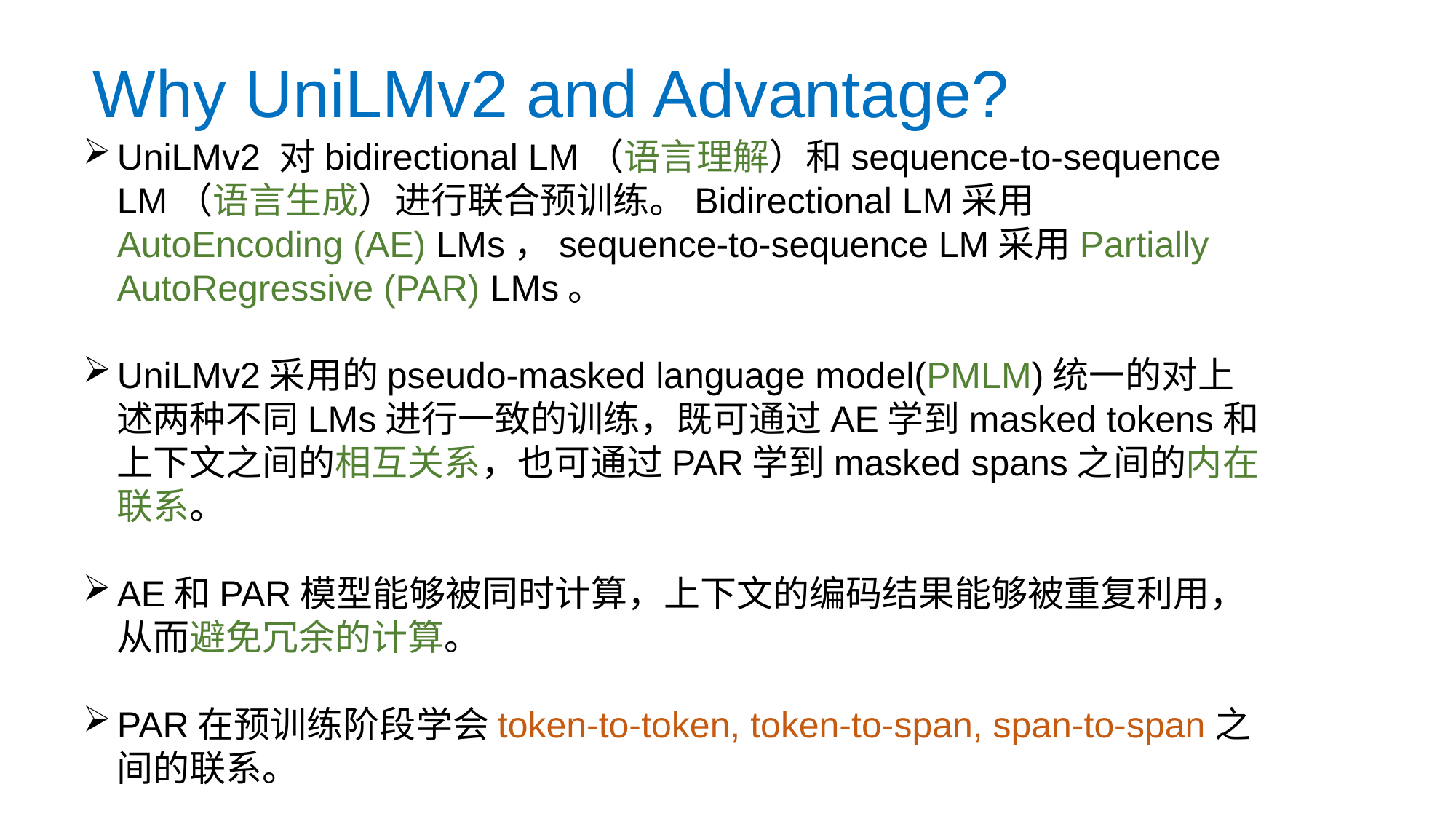

Why UniLMv2 and Advantage?
UniLMv2 对bidirectional LM（语言理解）和sequence-to-sequence LM（语言生成）进行联合预训练。Bidirectional LM采用AutoEncoding (AE) LMs，sequence-to-sequence LM采用Partially AutoRegressive (PAR) LMs。

UniLMv2采用的pseudo-masked language model(PMLM)统一的对上述两种不同LMs进行一致的训练，既可通过AE学到masked tokens和上下文之间的相互关系，也可通过PAR学到masked spans之间的内在联系。

AE和PAR模型能够被同时计算，上下文的编码结果能够被重复利用，从而避免冗余的计算。

PAR在预训练阶段学会token-to-token, token-to-span, span-to-span之间的联系。